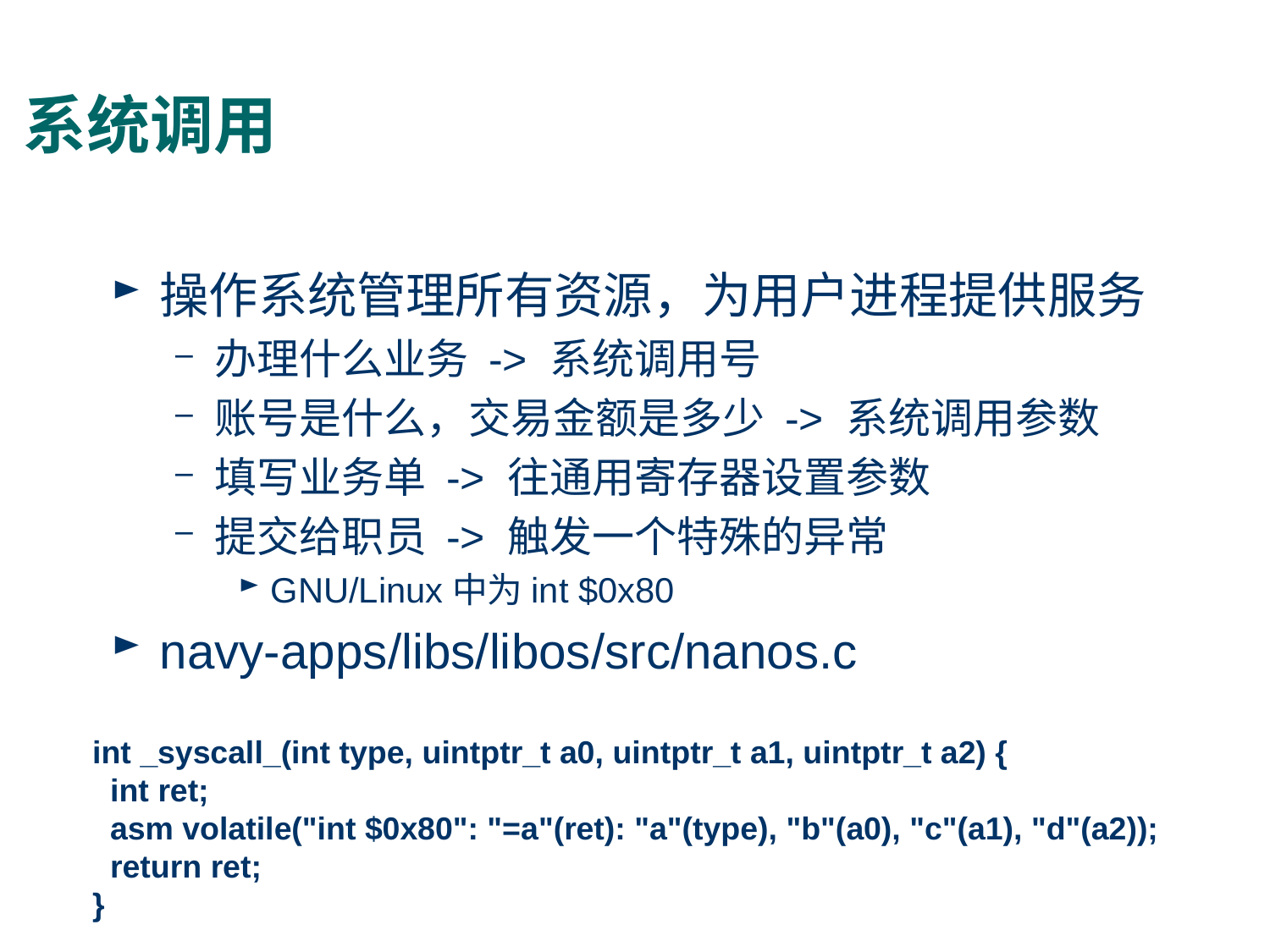

# 系统调用
操作系统管理所有资源，为用户进程提供服务
办理什么业务 -> 系统调用号
账号是什么，交易金额是多少 -> 系统调用参数
填写业务单 -> 往通用寄存器设置参数
提交给职员 -> 触发一个特殊的异常
GNU/Linux中为int $0x80
navy-apps/libs/libos/src/nanos.c
int _syscall_(int type, uintptr_t a0, uintptr_t a1, uintptr_t a2) {
  int ret;
  asm volatile("int $0x80": "=a"(ret): "a"(type), "b"(a0), "c"(a1), "d"(a2));
  return ret;
}